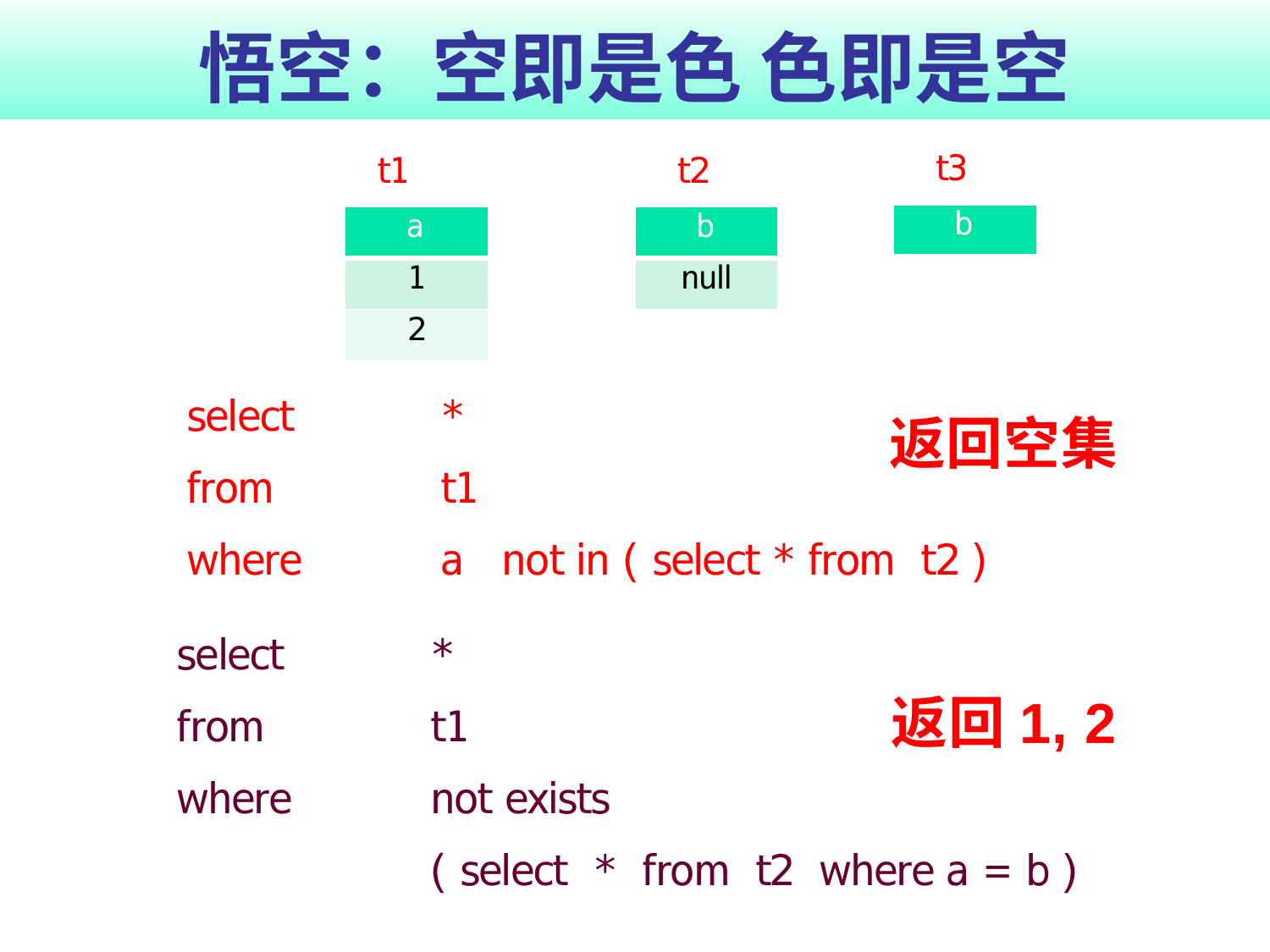

# 悟空：空即是色 色即是空
t3
t1
t2
| b |
| --- |
| a |
| --- |
| 1 |
| 2 |
| b |
| --- |
| null |
select 		*
from 		t1
where 	a   not in ( select * from  t2 )
返回空集
select 		*
from 		t1
where 	not exists
		( select  *  from  t2  where a = b )
返回1, 2